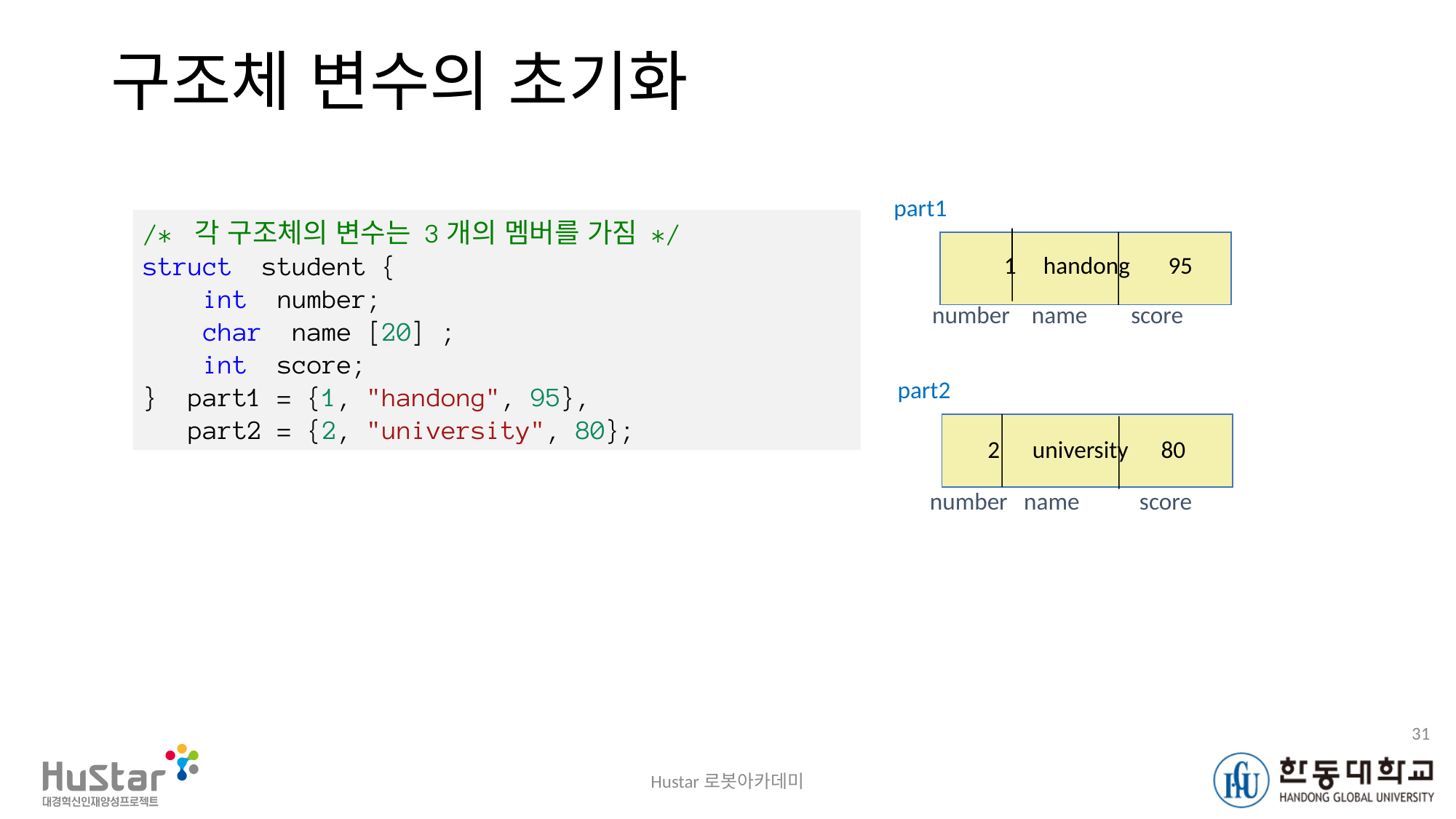

# 구조체 변수의 초기화

part1
/* 각 구조체의 변수는 3개의 멤버를 가짐 */
struct  student {
    int  number;
    char  name [20] ;
    int  score;
}  part1 = {1, "handong", 95},
   part2 = {2, "university", 80};

 1     handong       95
number    name        score
part2

 2      university      80
number   name           score
31
Hustar로봇아카데미